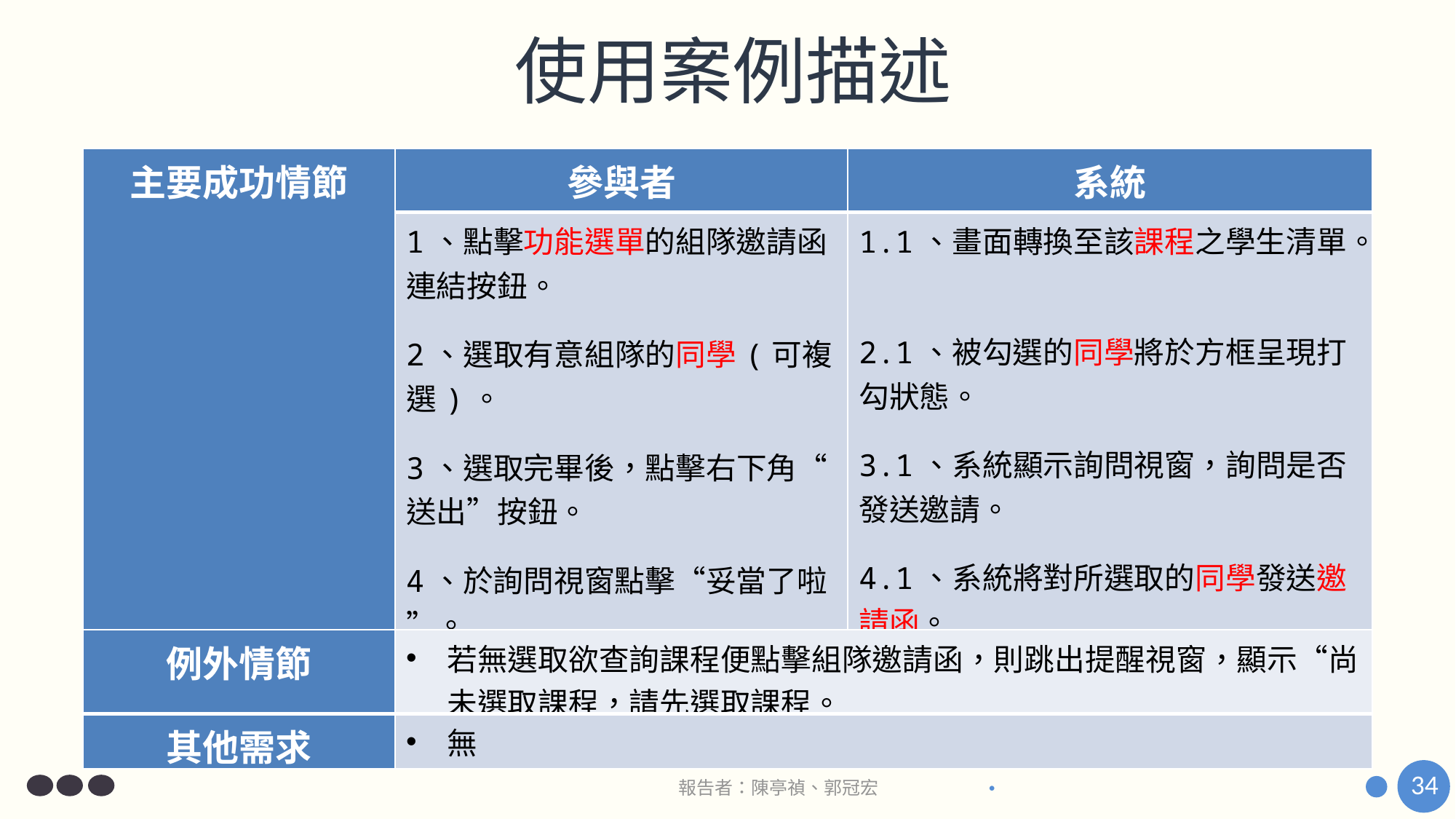

# 使用案例描述
| 主要成功情節 | 參與者 | 系統 |
| --- | --- | --- |
|  | 1、點擊功能選單的組隊邀請函連結按鈕。 2、選取有意組隊的同學(可複選)。 3、選取完畢後，點擊右下角“送出”按鈕。 4、於詢問視窗點擊“妥當了啦”。 5、如果點擊“再等等”。 | 1.1、畫面轉換至該課程之學生清單。 2.1、被勾選的同學將於方框呈現打勾狀態。 3.1、系統顯示詢問視窗，詢問是否發送邀請。 4.1、系統將對所選取的同學發送邀請函。 5.1、則返回學生清單。 |
| 例外情節 | 若無選取欲查詢課程便點擊組隊邀請函，則跳出提醒視窗，顯示“尚未選取課程，請先選取課程。 |
| --- | --- |
| 其他需求 | 無 |
34